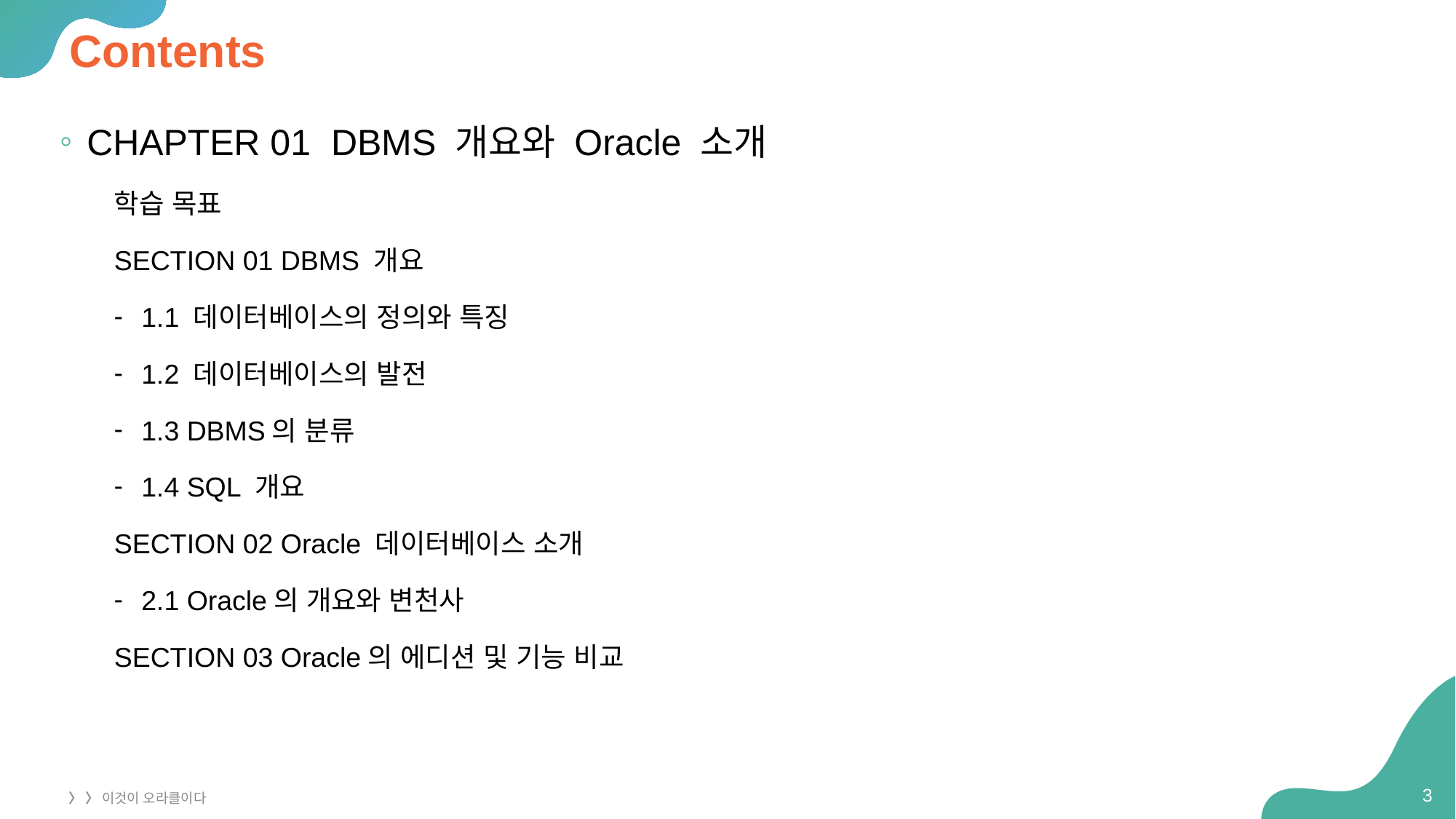

# Contents
CHAPTER 01  DBMS 개요와 Oracle 소개
학습 목표
SECTION 01 DBMS 개요
1.1 데이터베이스의 정의와 특징
1.2 데이터베이스의 발전
1.3 DBMS의 분류
1.4 SQL 개요
SECTION 02 Oracle 데이터베이스 소개
2.1 Oracle의 개요와 변천사
SECTION 03 Oracle의 에디션 및 기능 비교

3
〉 〉 이것이 오라클이다